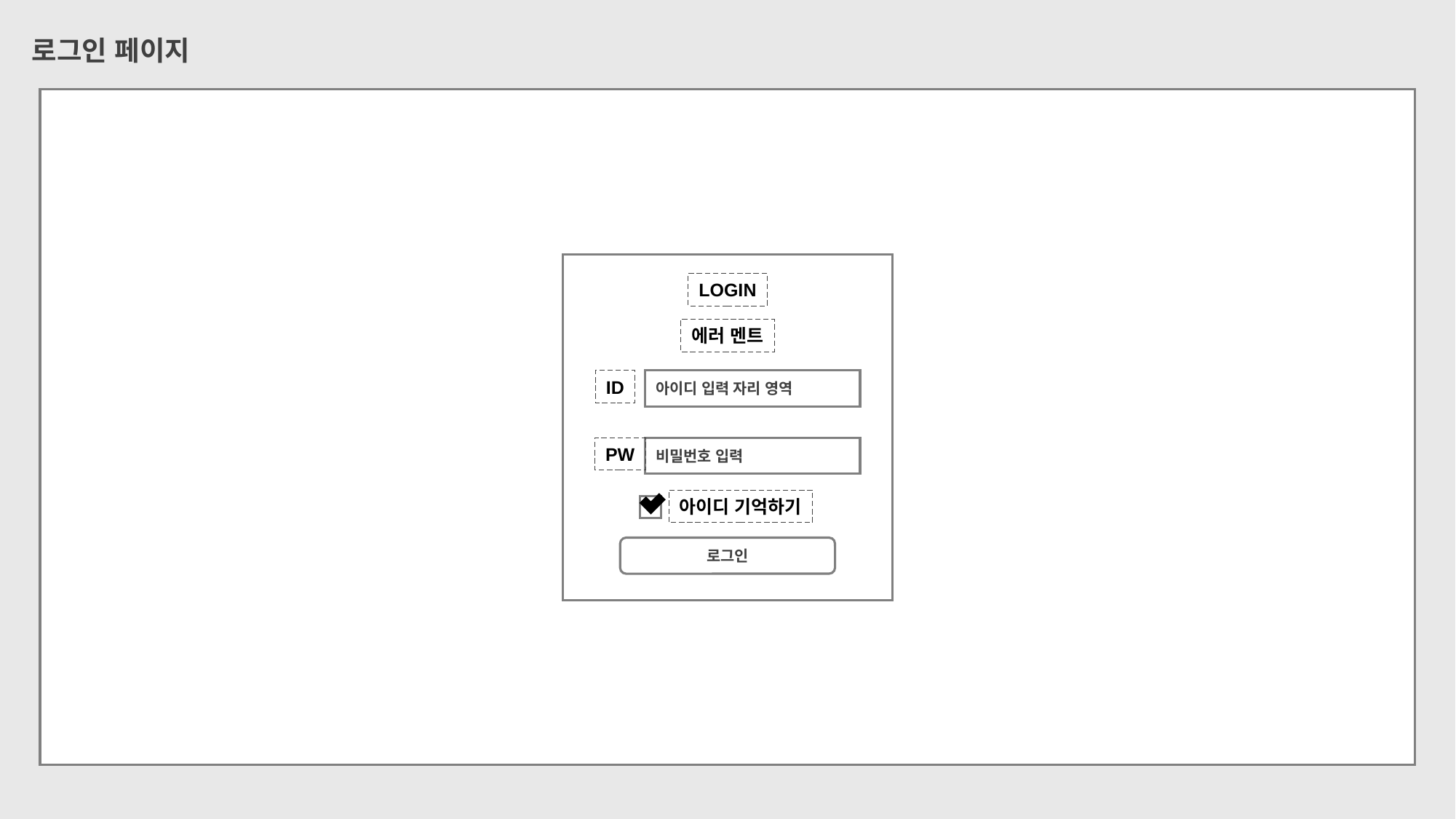

# 로그인 페이지

LOGIN
에러 멘트
ID
아이디 입력 자리 영역
PW
비밀번호 입력
아이디 기억하기

로그인